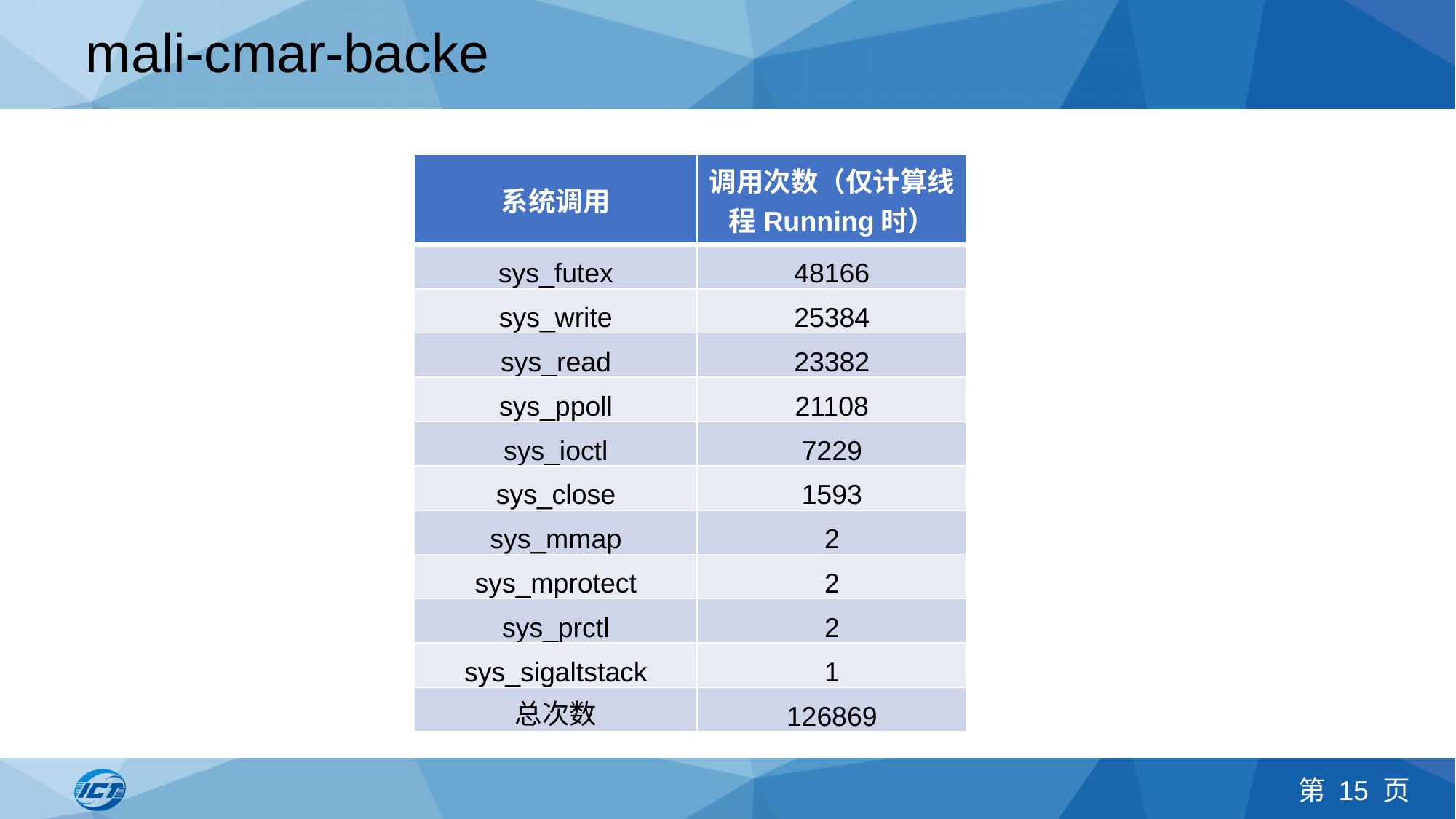

# mali-cmar-backe
| 系统调用 | 调用次数（仅计算线程Running时） |
| --- | --- |
| sys\_futex | 48166 |
| sys\_write | 25384 |
| sys\_read | 23382 |
| sys\_ppoll | 21108 |
| sys\_ioctl | 7229 |
| sys\_close | 1593 |
| sys\_mmap | 2 |
| sys\_mprotect | 2 |
| sys\_prctl | 2 |
| sys\_sigaltstack | 1 |
| 总次数 | 126869 |
第 15 页